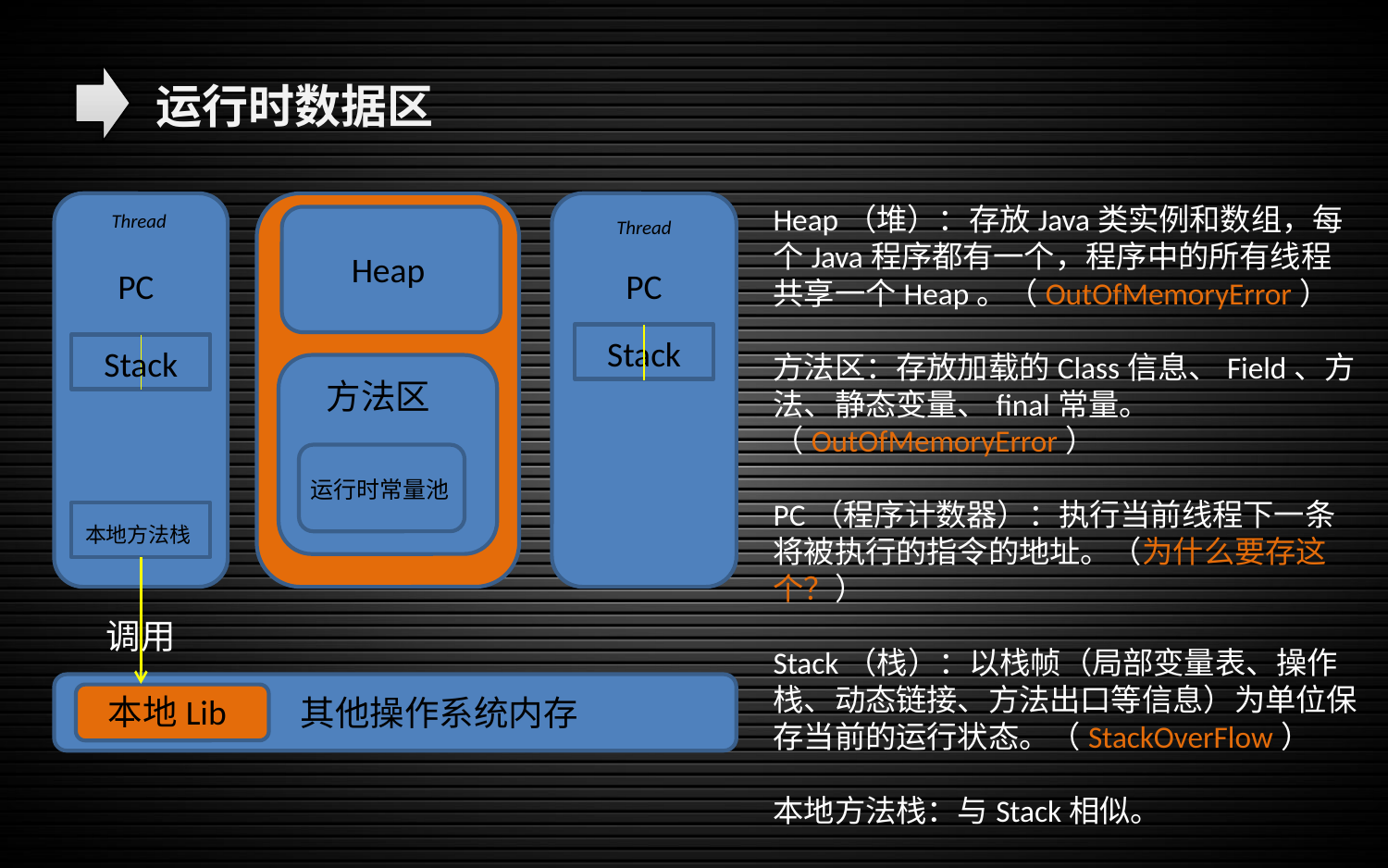

运行时数据区

Heap（堆）：存放Java类实例和数组，每个Java程序都有一个，程序中的所有线程共享一个Heap。（OutOfMemoryError）

方法区：存放加载的Class信息、Field、方法、静态变量、final常量。（OutOfMemoryError）

PC（程序计数器）：执行当前线程下一条将被执行的指令的地址。（为什么要存这个？）

Stack（栈）：以栈帧（局部变量表、操作栈、动态链接、方法出口等信息）为单位保存当前的运行状态。（StackOverFlow）

本地方法栈：与Stack相似。
Thread

Thread
Heap
PC
PC

Stack

Stack

方法区

运行时常量池

本地方法栈
调用

本地Lib

其他操作系统内存